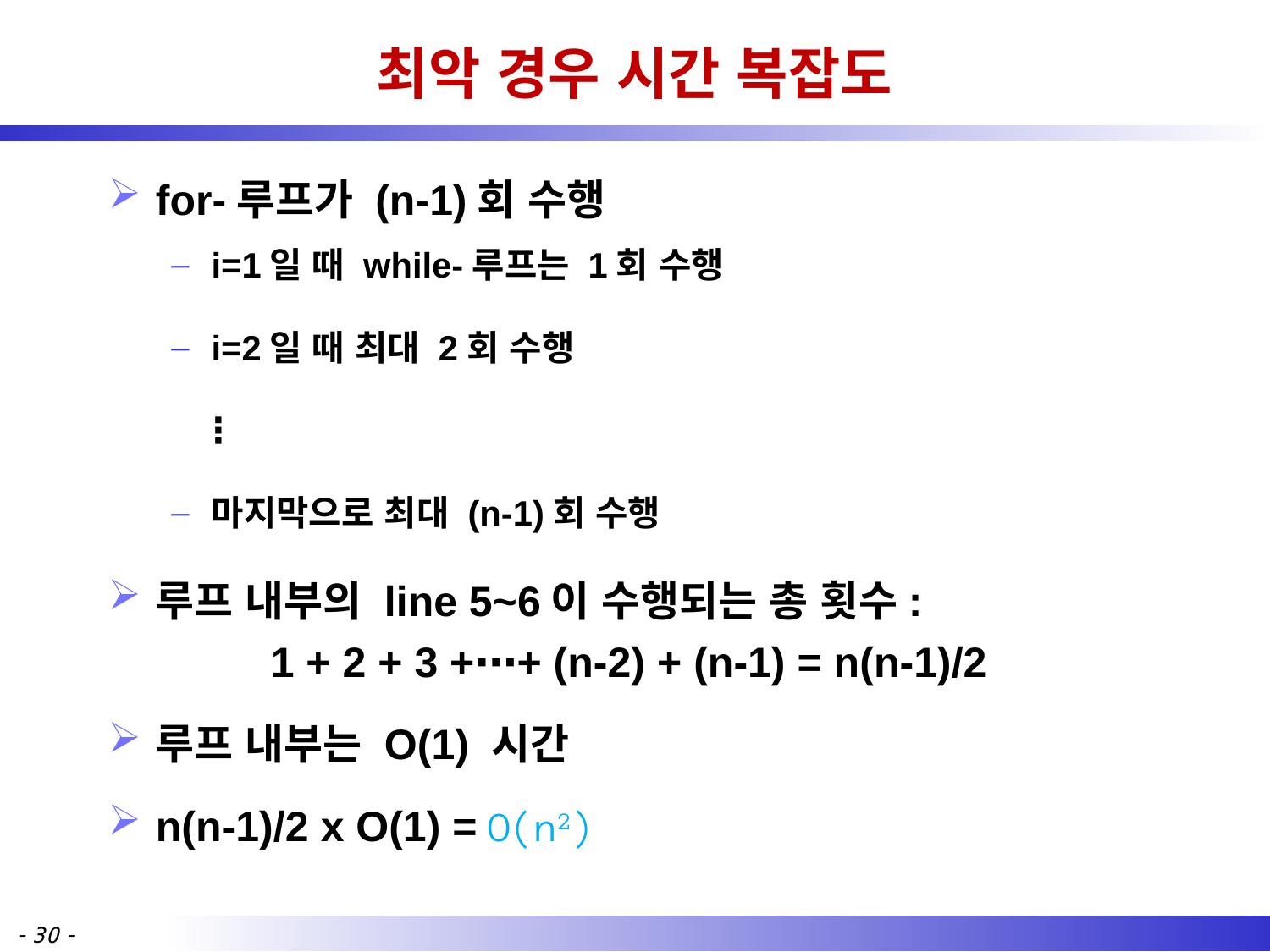

# 최악 경우 시간 복잡도
for-루프가 (n-1)회 수행
i=1일 때 while-루프는 1회 수행
i=2일 때 최대 2회 수행
   ⋮
마지막으로 최대 (n-1)회 수행
루프 내부의 line 5~6이 수행되는 총 횟수:
1 + 2 + 3 +⋯+ (n-2) + (n-1) = n(n-1)/2
루프 내부는 O(1) 시간
n(n-1)/2 x O(1) = O(n2)
- 30 -